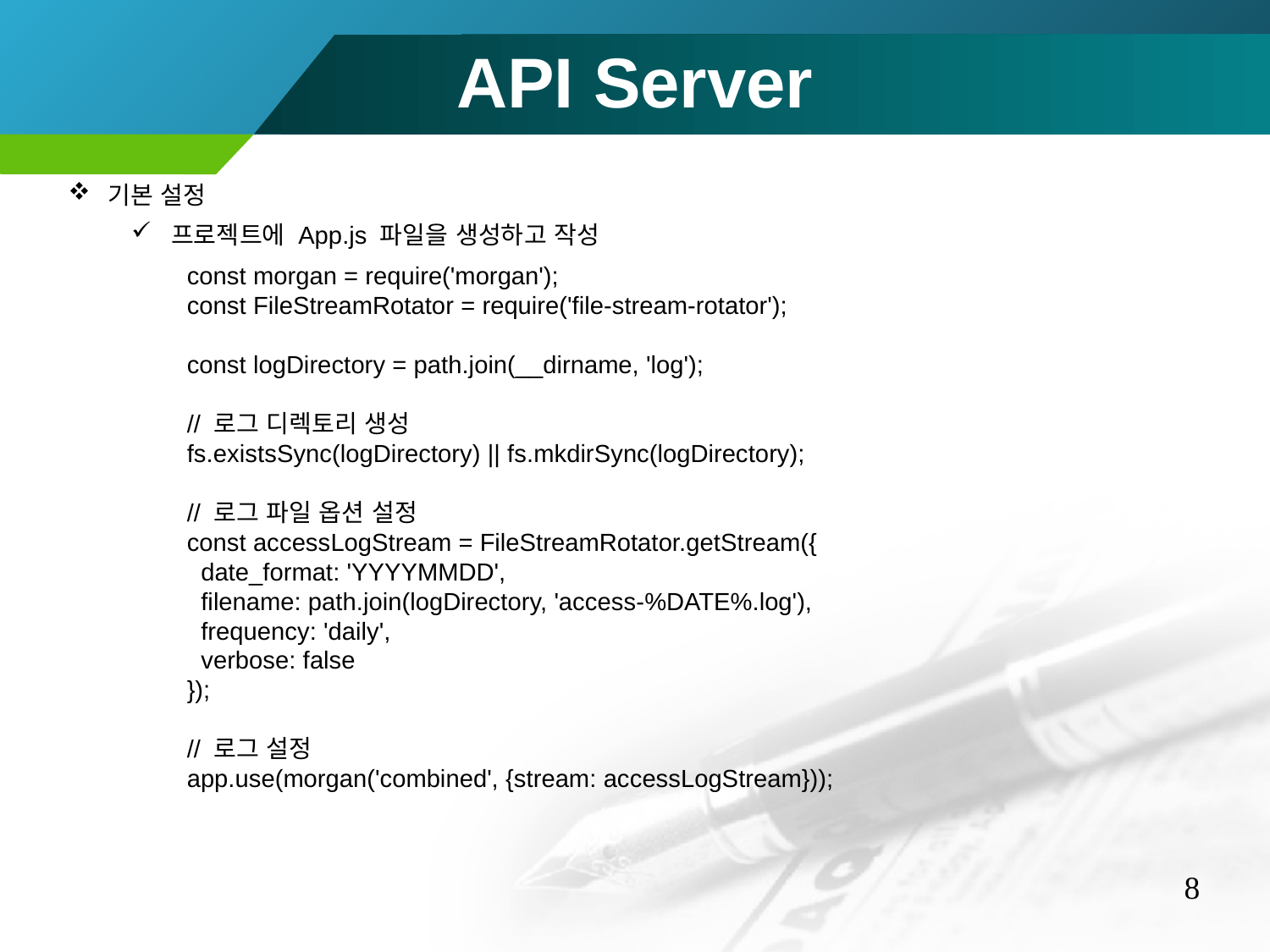

API Server
기본 설정
프로젝트에 App.js 파일을 생성하고 작성
const morgan = require('morgan');
const FileStreamRotator = require('file-stream-rotator');

const logDirectory = path.join(__dirname, 'log');

// 로그 디렉토리 생성
fs.existsSync(logDirectory) || fs.mkdirSync(logDirectory);

// 로그 파일 옵션 설정
const accessLogStream = FileStreamRotator.getStream({
  date_format: 'YYYYMMDD',
  filename: path.join(logDirectory, 'access-%DATE%.log'),
  frequency: 'daily',
  verbose: false
});

// 로그 설정
app.use(morgan('combined', {stream: accessLogStream}));
8